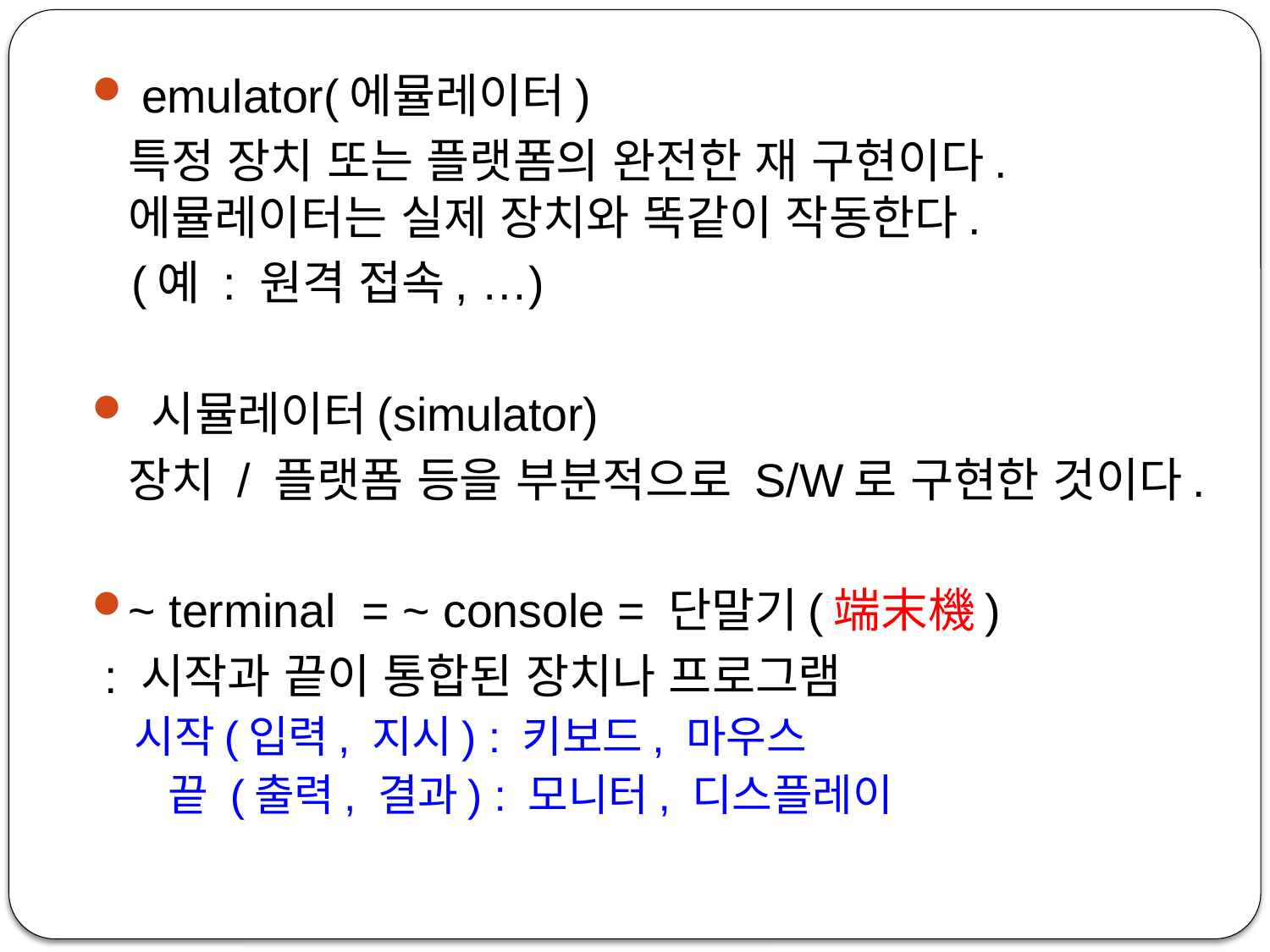

emulator(에뮬레이터)
  특정 장치 또는 플랫폼의 완전한 재 구현이다. 에뮬레이터는 실제 장치와 똑같이 작동한다.
   (예 : 원격 접속, …)

 시뮬레이터(simulator)
  장치 / 플랫폼 등을 부분적으로 S/W로 구현한 것이다.

~ terminal  = ~ console = 단말기(端末機)
 : 시작과 끝이 통합된 장치나 프로그램
시작(입력, 지시) : 키보드, 마우스
  끝 (출력, 결과) : 모니터, 디스플레이